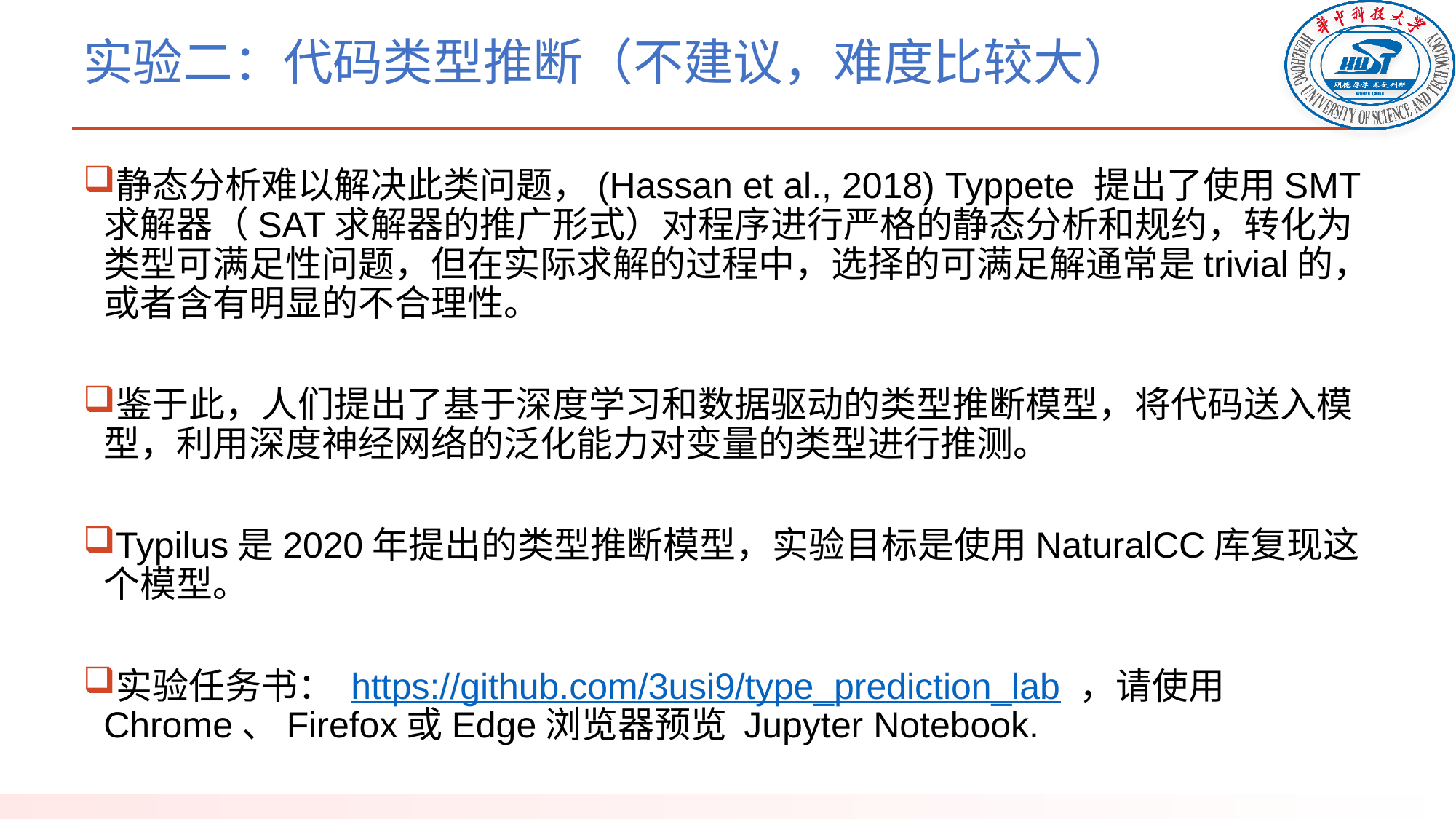

# 实验二：代码类型推断（不建议，难度比较大）
静态分析难以解决此类问题，(Hassan et al., 2018) Typpete 提出了使用SMT求解器（SAT求解器的推广形式）对程序进行严格的静态分析和规约，转化为类型可满足性问题，但在实际求解的过程中，选择的可满足解通常是trivial的，或者含有明显的不合理性。

鉴于此，人们提出了基于深度学习和数据驱动的类型推断模型，将代码送入模型，利用深度神经网络的泛化能力对变量的类型进行推测。

Typilus是2020年提出的类型推断模型，实验目标是使用NaturalCC库复现这个模型。

实验任务书： https://github.com/3usi9/type_prediction_lab ，请使用Chrome、Firefox或Edge浏览器预览 Jupyter Notebook.